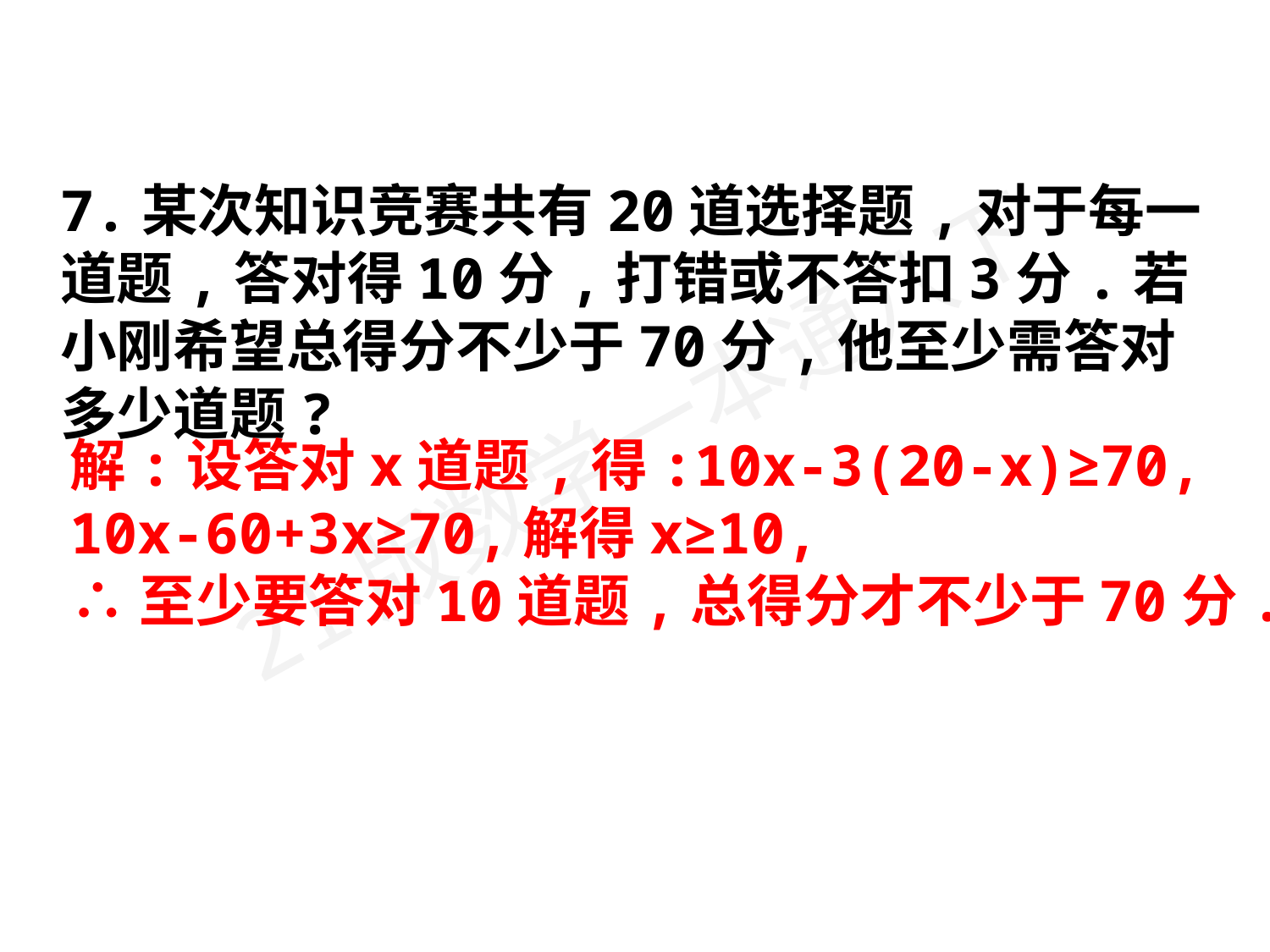

7.某次知识竞赛共有20道选择题,对于每一道题,答对得10分,打错或不答扣3分.若小刚希望总得分不少于70分,他至少需答对多少道题?

解:设答对x道题,得:10x-3(20-x)≥70,
10x-60+3x≥70,解得x≥10,
∴至少要答对10道题,总得分才不少于70分.